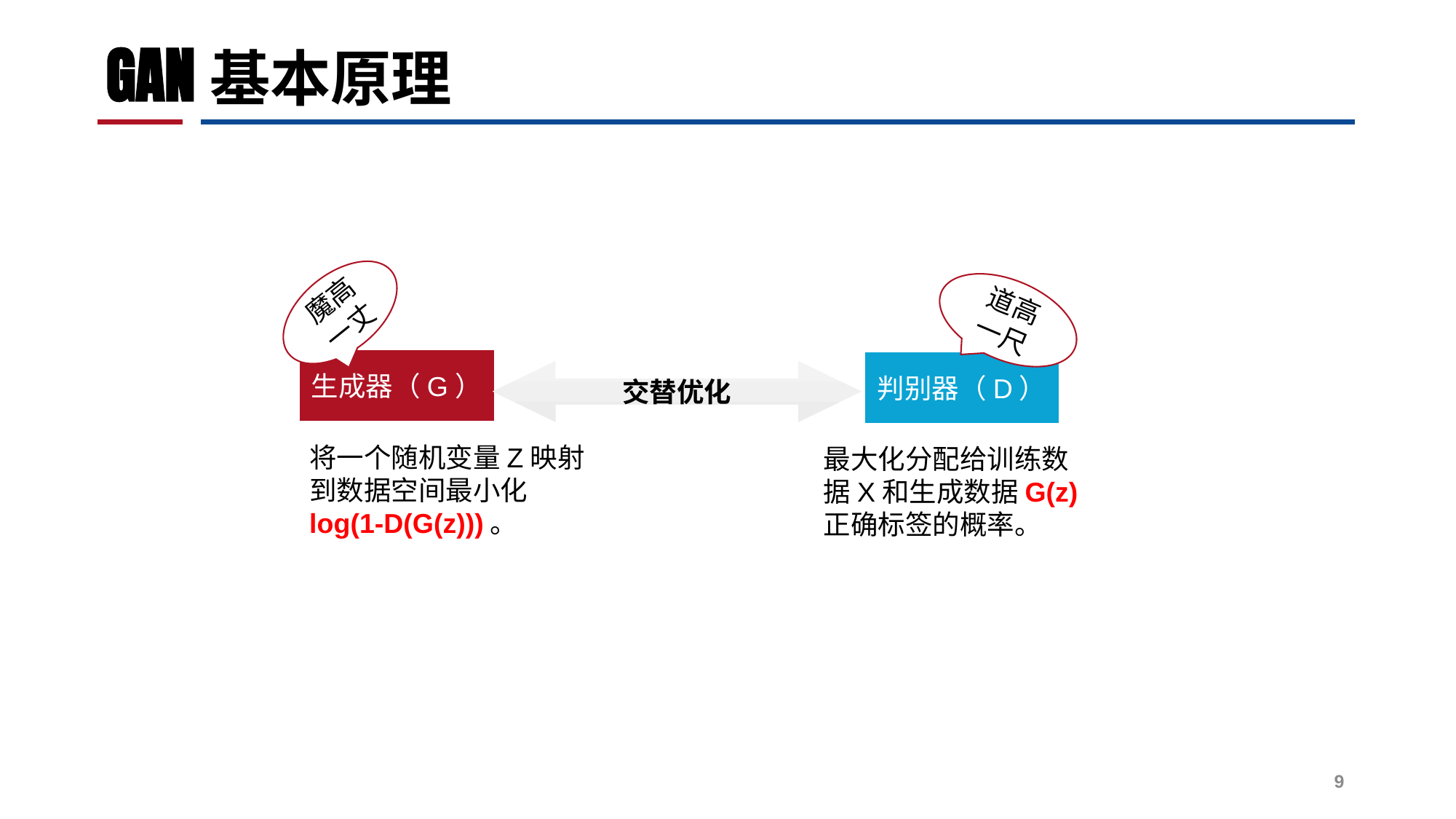

# GAN基本原理
魔高一丈
道高一尺
生成器（G）
判别器（D）
交替优化
将一个随机变量Z映射到数据空间最小化log(1-D(G(z)))。
最大化分配给训练数据X和生成数据G(z)正确标签的概率。
9